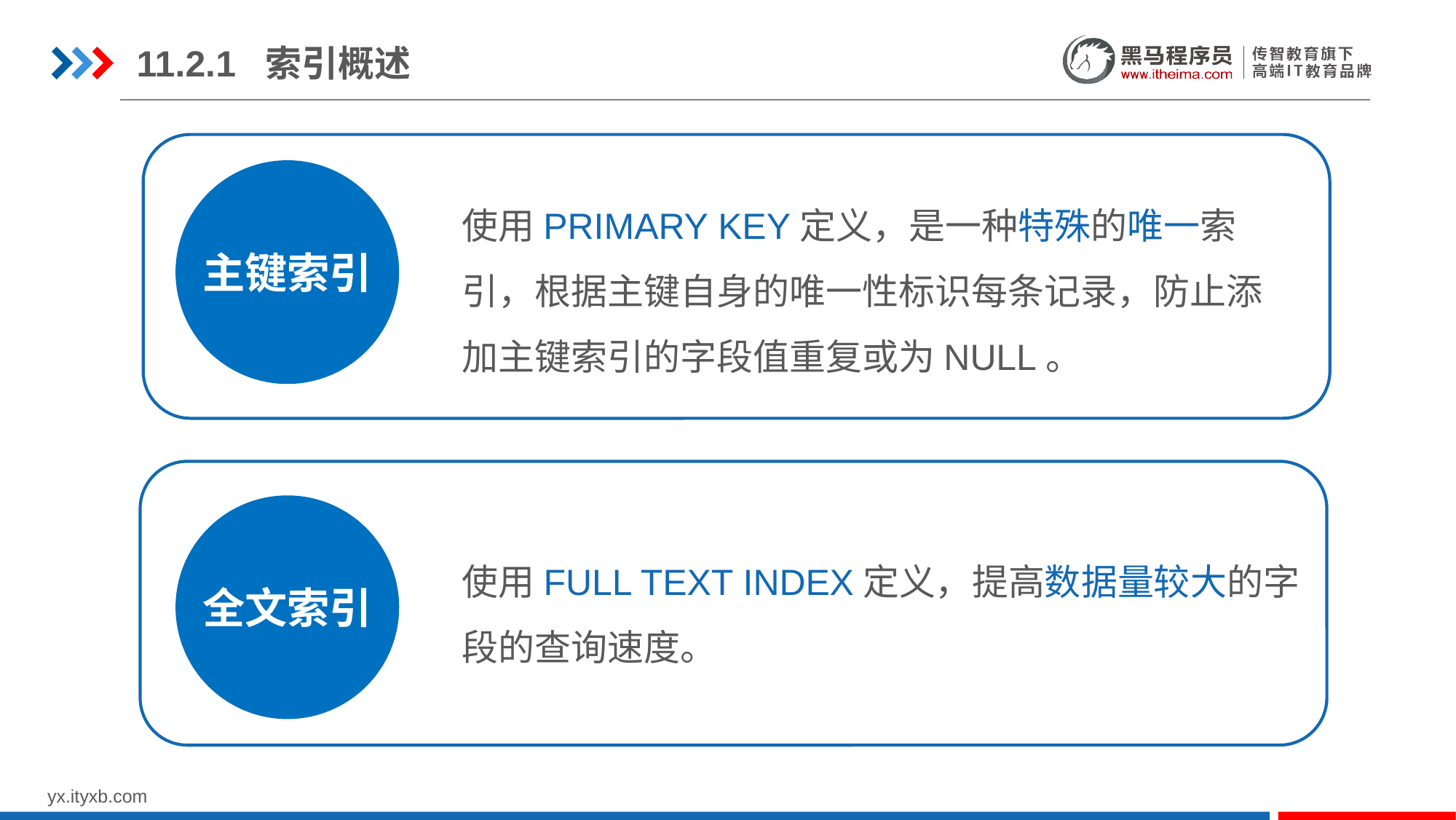

11.2.1  索引概述

使用PRIMARY KEY定义，是一种特殊的唯一索引，根据主键自身的唯一性标识每条记录，防止添加主键索引的字段值重复或为NULL。
主键索引

使用FULL TEXT INDEX定义，提高数据量较大的字段的查询速度。
全文索引